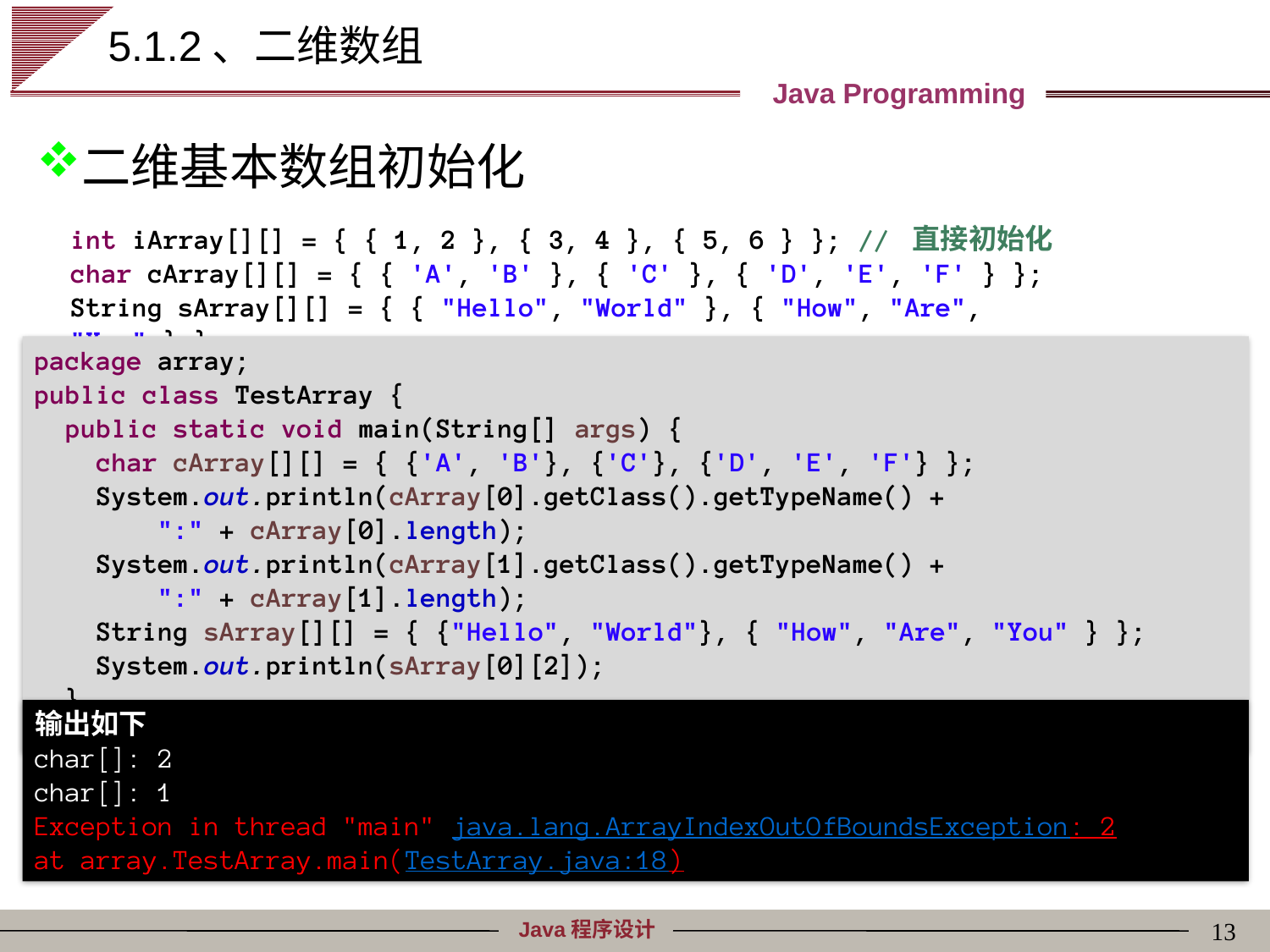

# 5.1.2、二维数组
二维基本数组初始化

int iArray[][] = { { 1, 2 }, { 3, 4 }, { 5, 6 } }; // 直接初始化
char cArray[][] = { { 'A', 'B' }, { 'C' }, { 'D', 'E', 'F' } };
String sArray[][] = { { "Hello", "World" }, { "How", "Are", "You" } };.
package array;
public class TestArray {
  public static void main(String[] args) {
    char cArray[][] = { {'A', 'B'}, {'C'}, {'D', 'E', 'F'} };
    System.out.println(cArray[0].getClass().getTypeName() +
        ":" + cArray[0].length);
    System.out.println(cArray[1].getClass().getTypeName() +
        ":" + cArray[1].length);
    String sArray[][] = { {"Hello", "World"}, { "How", "Are", "You" } };
    System.out.println(sArray[0][2]);
  }
}
输出如下
char[]: 2
char[]: 1
Exception in thread "main" java.lang.ArrayIndexOutOfBoundsException: 2
at array.TestArray.main(TestArray.java:18)